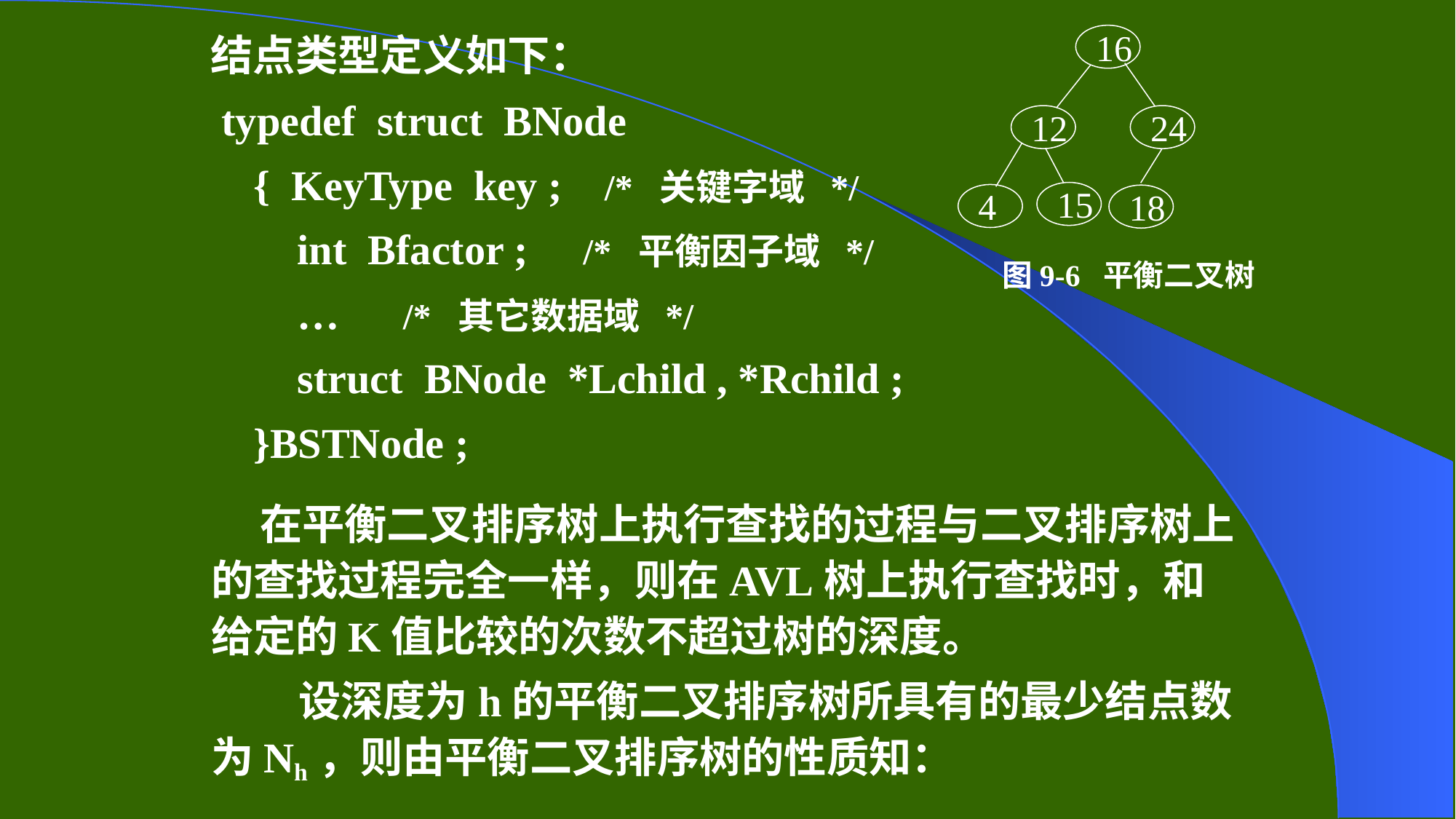

结点类型定义如下：
 typedef  struct  BNode
{  KeyType  key ;    /*  关键字域  */
int  Bfactor ;      /*  平衡因子域  */
…      /*  其它数据域  */
struct  BNode  *Lchild , *Rchild ;
}BSTNode ;
16

12
24

15
4
18
图9-6  平衡二叉树
    在平衡二叉排序树上执行查找的过程与二叉排序树上的查找过程完全一样，则在AVL树上执行查找时，和给定的K值比较的次数不超过树的深度。
        设深度为h的平衡二叉排序树所具有的最少结点数为Nh，则由平衡二叉排序树的性质知：